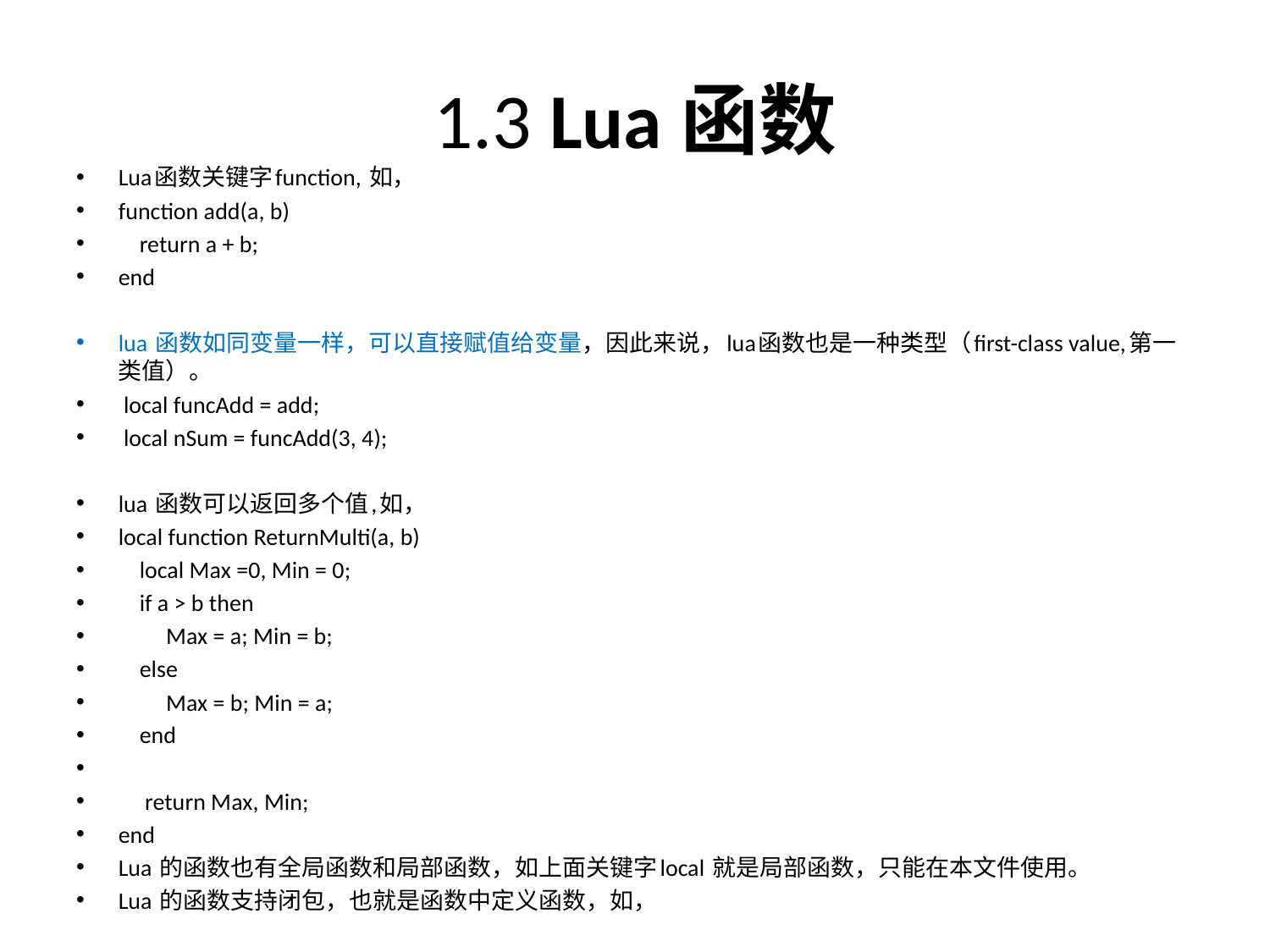

# 1.3 Lua函数
Lua函数关键字function, 如，
function add(a, b)
    return a + b;
end

lua 函数如同变量一样，可以直接赋值给变量，因此来说，lua函数也是一种类型（first-class value,第一类值）。
 local funcAdd = add;
 local nSum = funcAdd(3, 4);

lua 函数可以返回多个值,如，
local function ReturnMulti(a, b)
    local Max =0, Min = 0;
    if a > b then
         Max = a; Min = b;
    else
         Max = b; Min = a;
    end

     return Max, Min;
end
Lua 的函数也有全局函数和局部函数，如上面关键字local 就是局部函数，只能在本文件使用。
Lua 的函数支持闭包，也就是函数中定义函数，如，